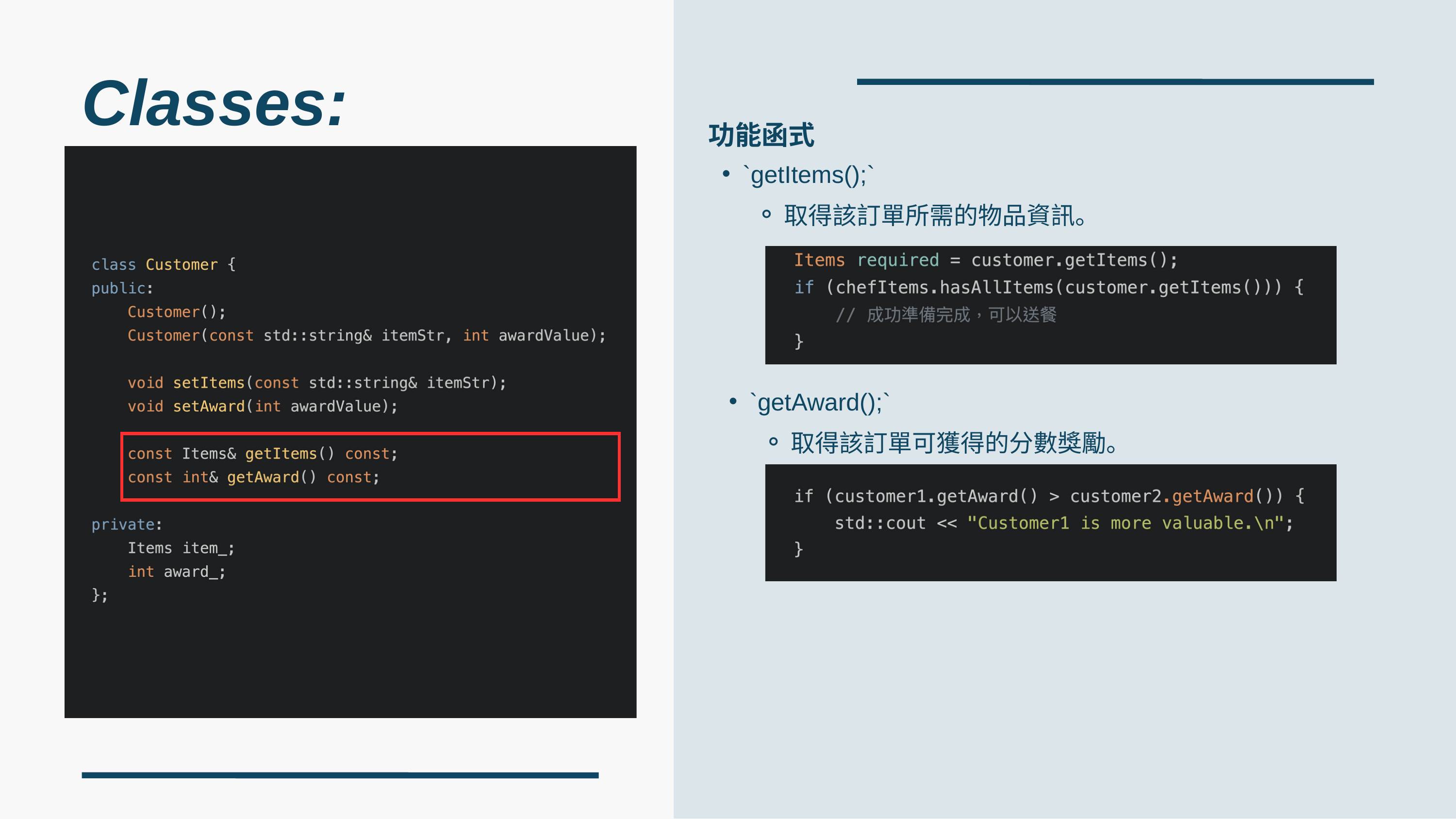

Classes: Customer

功能函式

`getItems();`
取得該訂單所需的物品資訊。

`getAward();`
取得該訂單可獲得的分數獎勵。